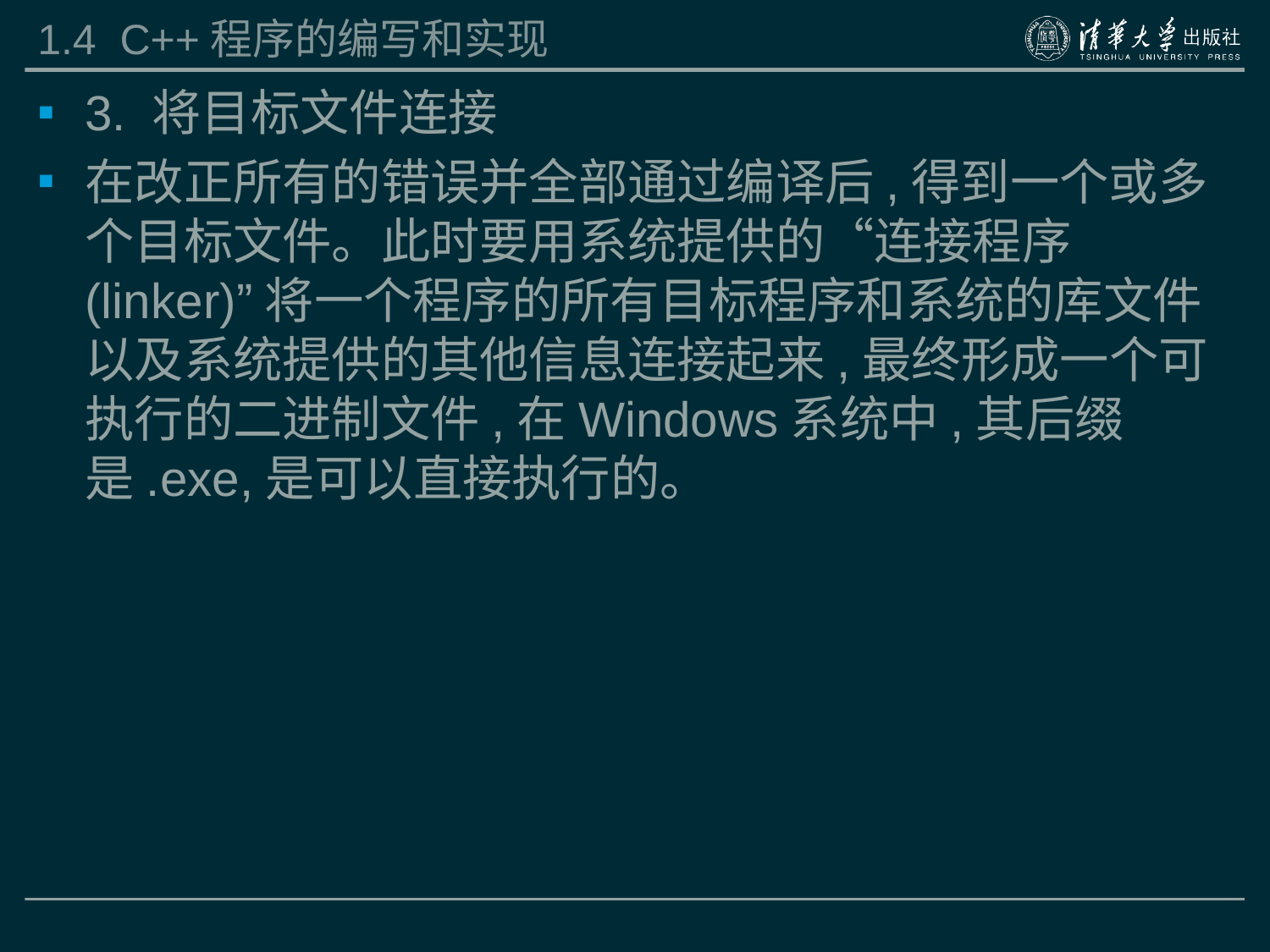

# 1.4  C++程序的编写和实现
3. 将目标文件连接
在改正所有的错误并全部通过编译后,得到一个或多个目标文件。此时要用系统提供的“连接程序(linker)”将一个程序的所有目标程序和系统的库文件以及系统提供的其他信息连接起来,最终形成一个可执行的二进制文件,在Windows系统中,其后缀是.exe,是可以直接执行的。